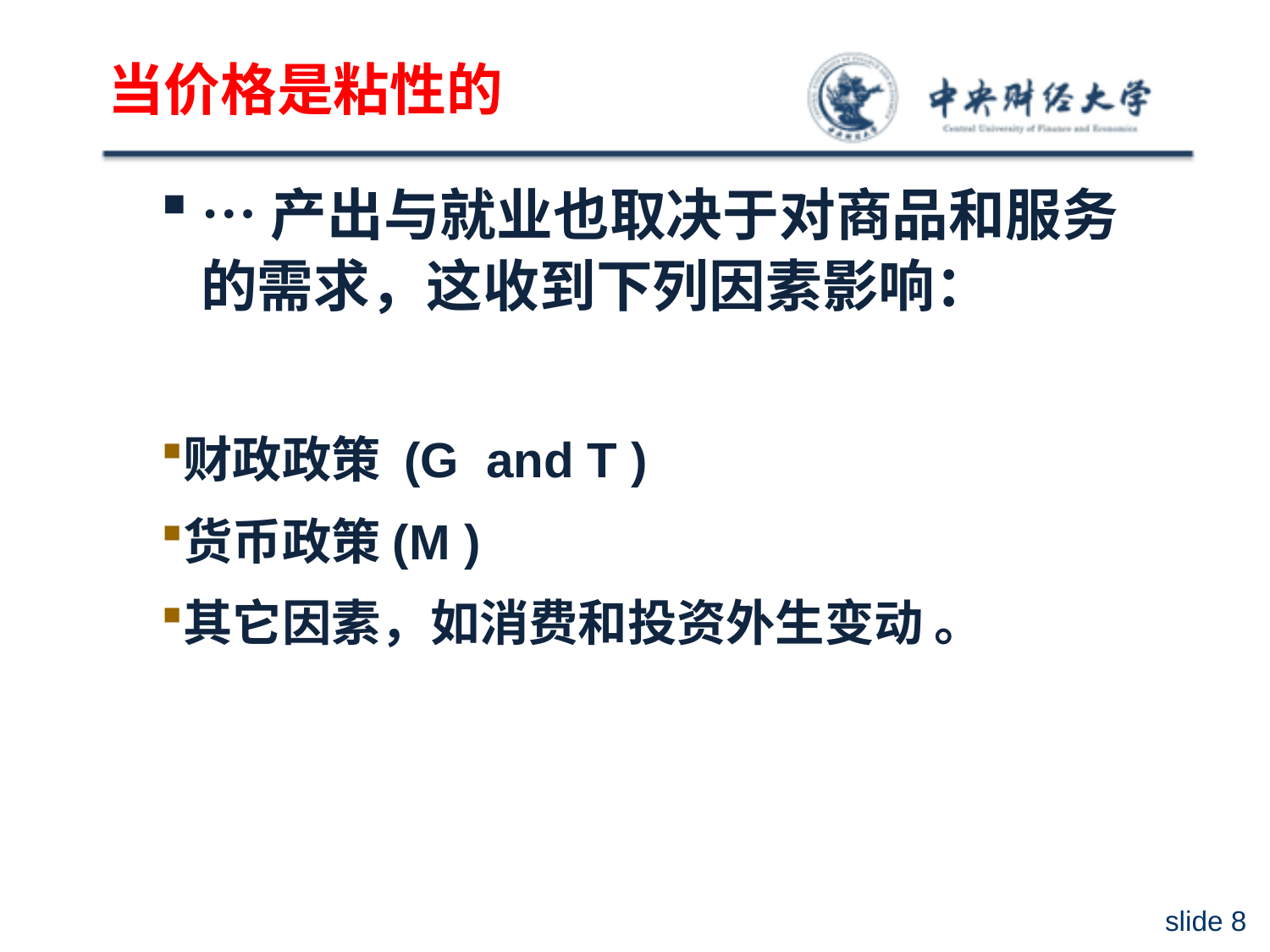

# 当价格是粘性的
…产出与就业也取决于对商品和服务的需求，这收到下列因素影响：

财政政策 (G  and T )
货币政策(M )
其它因素，如消费和投资外生变动 。
slide 8